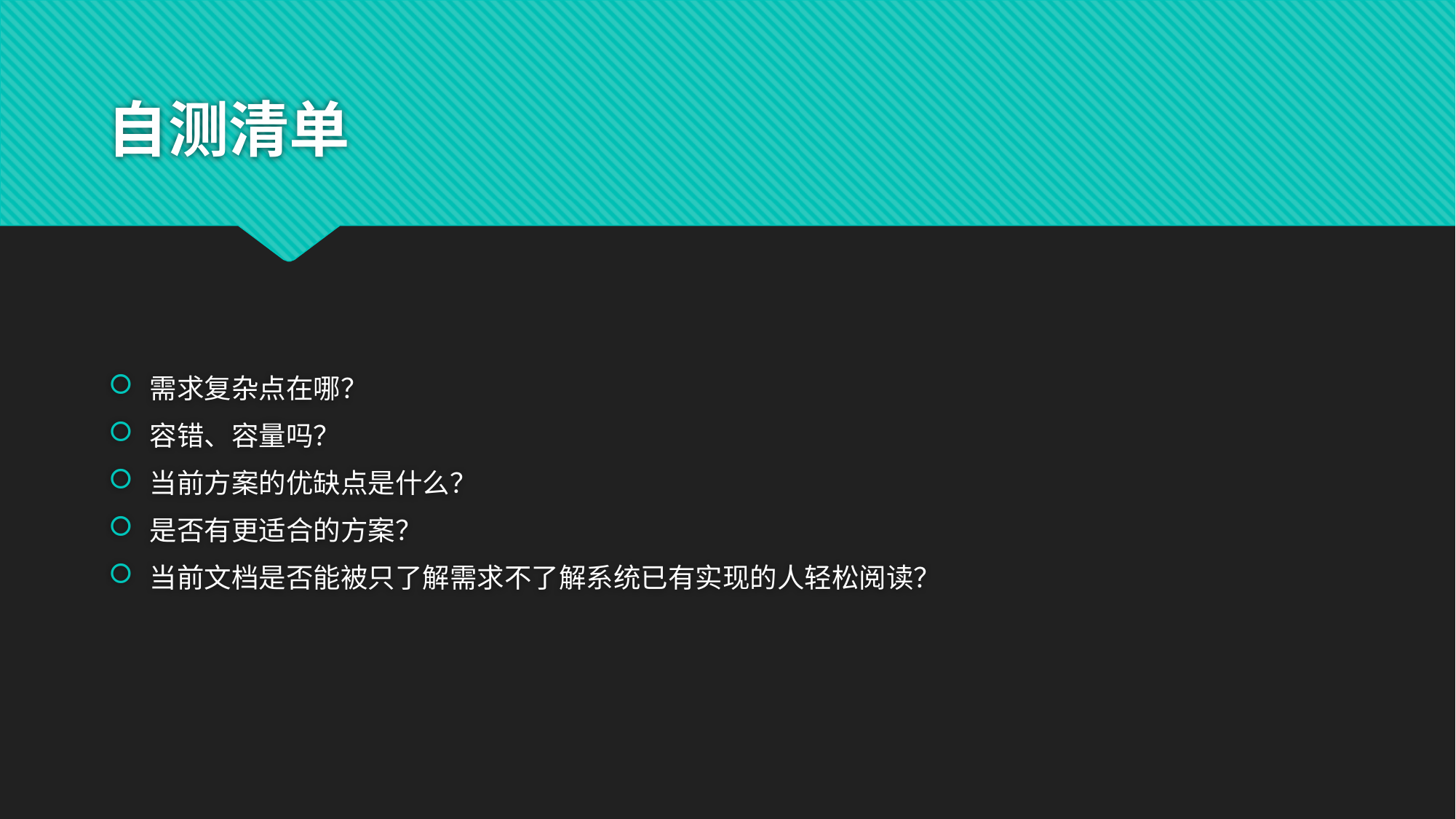

# 自测清单
需求复杂点在哪？
容错、容量吗？
当前方案的优缺点是什么？
是否有更适合的方案？
当前文档是否能被只了解需求不了解系统已有实现的人轻松阅读？